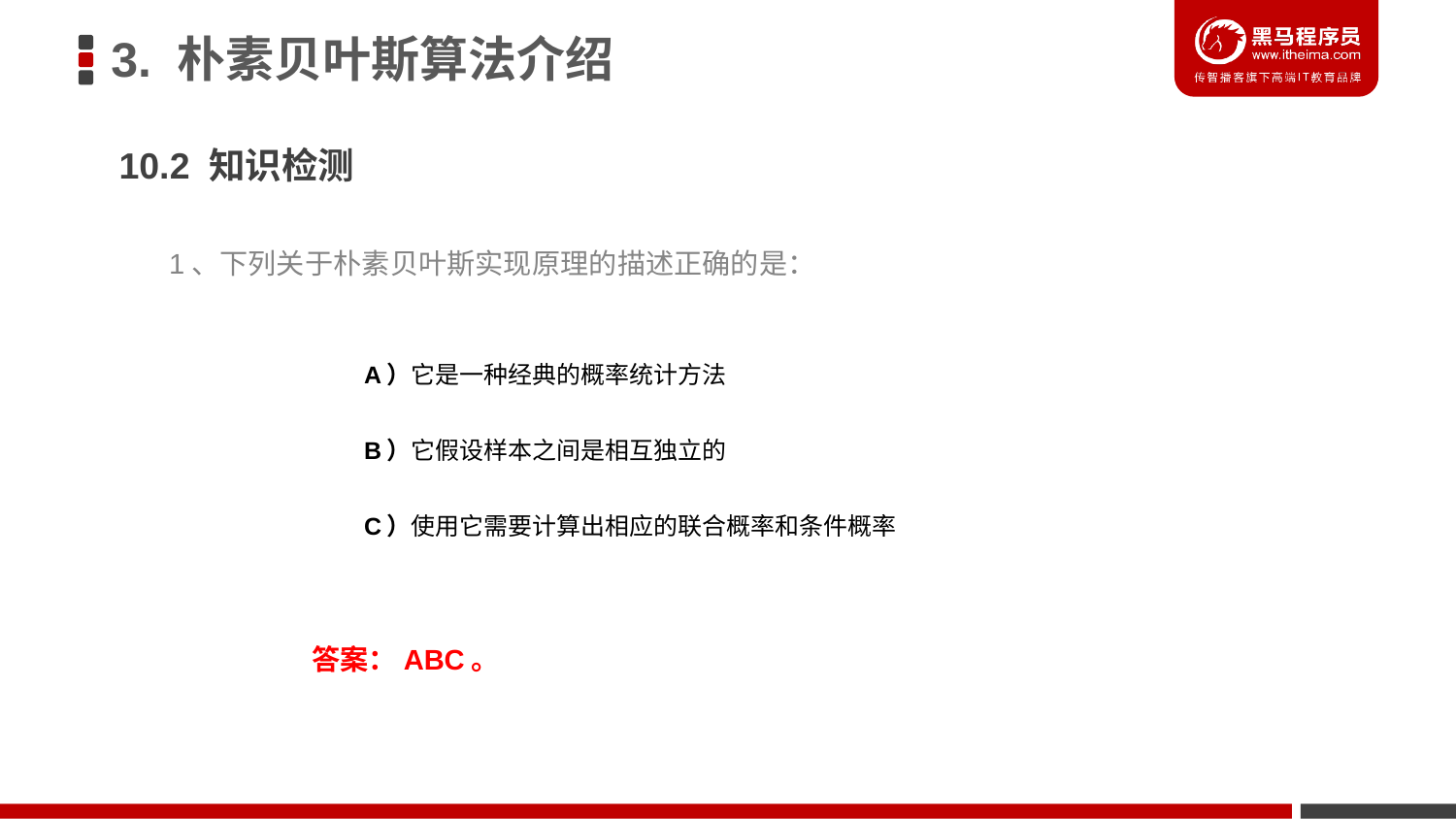

3. 朴素贝叶斯算法介绍
10.2 知识检测
1、下列关于朴素贝叶斯实现原理的描述正确的是：
A）它是一种经典的概率统计方法

B）它假设样本之间是相互独立的

C）使用它需要计算出相应的联合概率和条件概率
答案：ABC。